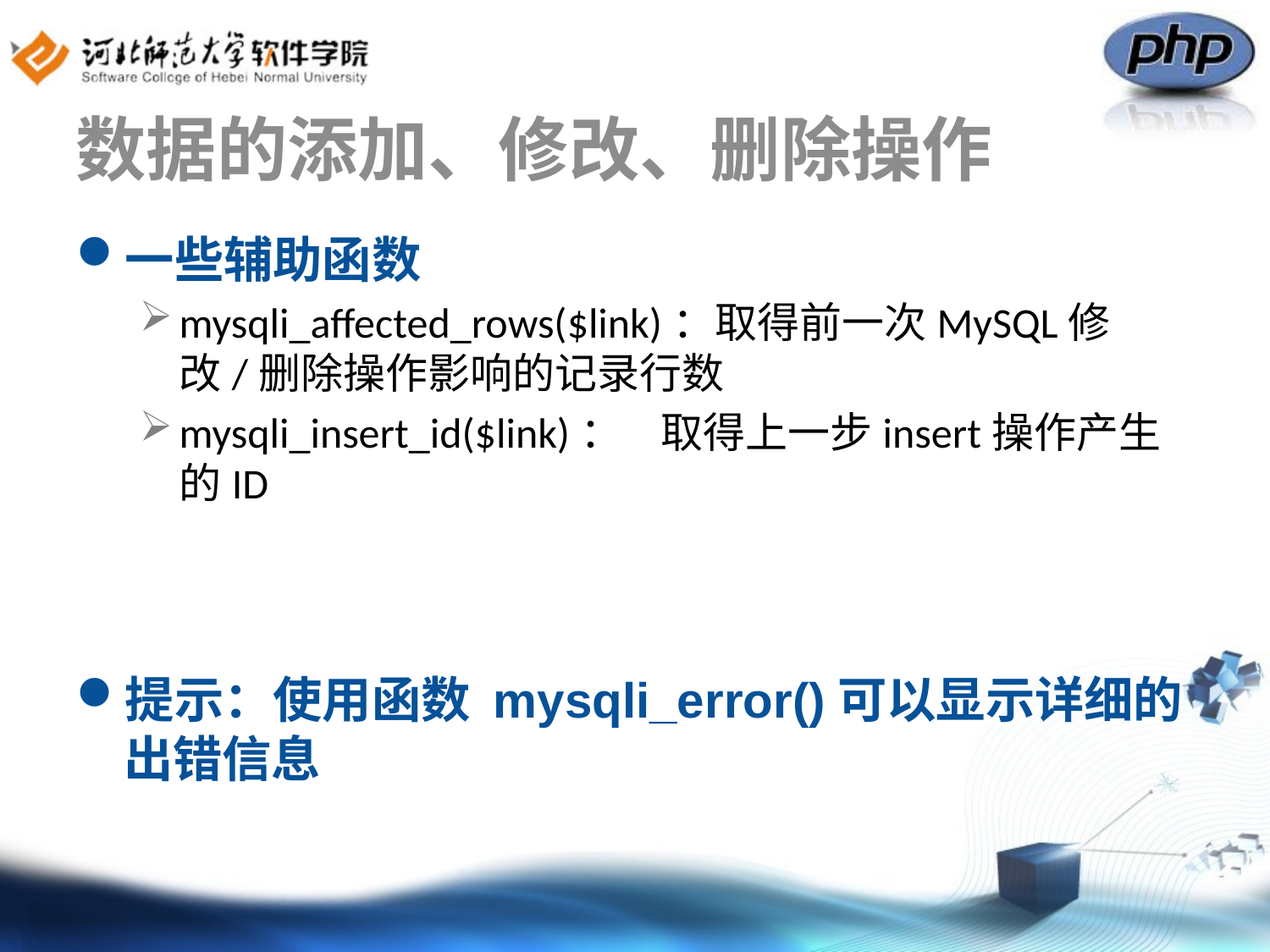

# 数据的添加、修改、删除操作
一些辅助函数
mysqli_affected_rows($link)：取得前一次MySQL修改/删除操作影响的记录行数
mysqli_insert_id($link)：    取得上一步insert操作产生的ID

提示：使用函数 mysqli_error()可以显示详细的出错信息